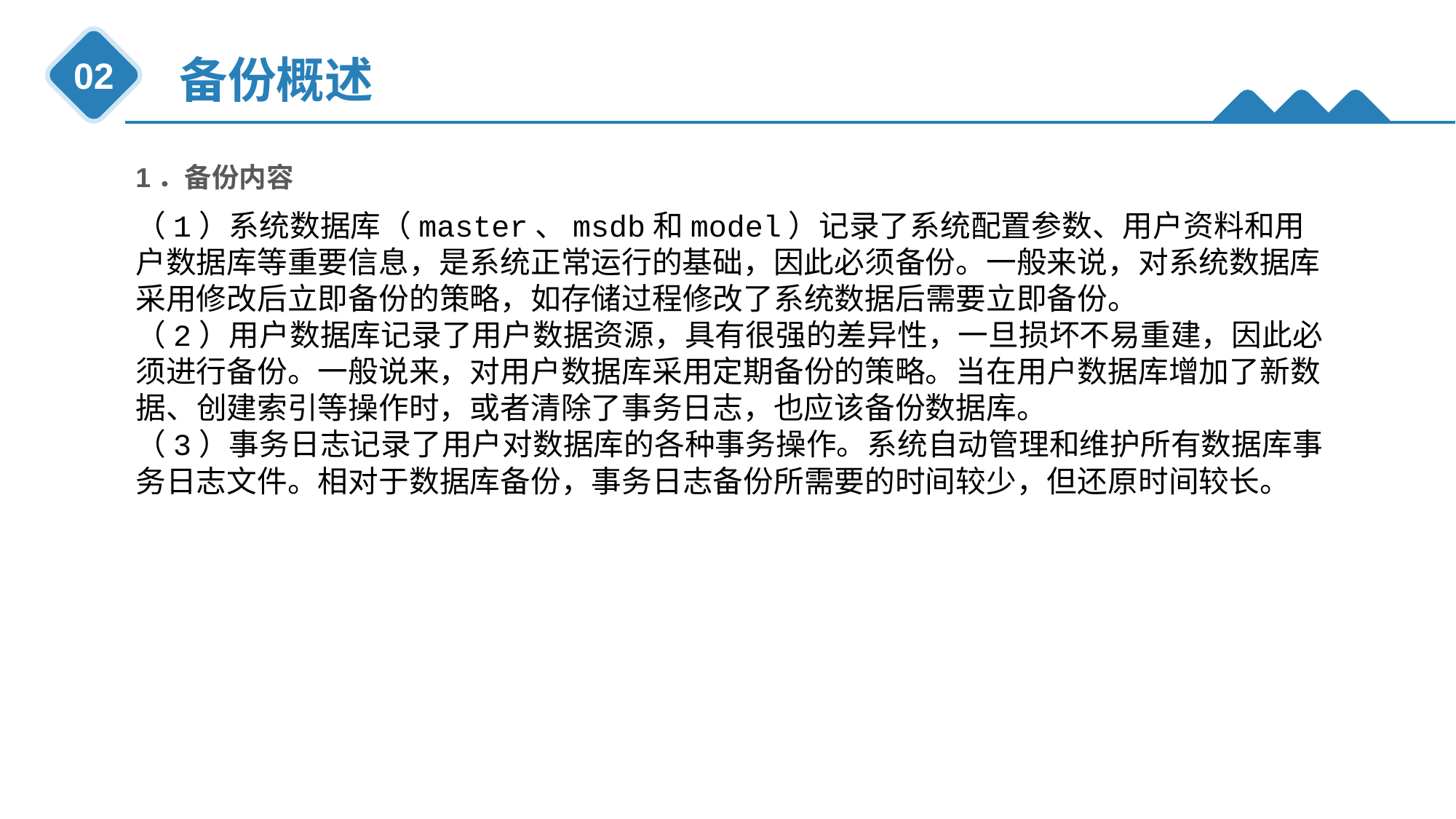

备份概述
02

1．备份内容
（1）系统数据库（master、msdb和model）记录了系统配置参数、用户资料和用户数据库等重要信息，是系统正常运行的基础，因此必须备份。一般来说，对系统数据库采用修改后立即备份的策略，如存储过程修改了系统数据后需要立即备份。
（2）用户数据库记录了用户数据资源，具有很强的差异性，一旦损坏不易重建，因此必须进行备份。一般说来，对用户数据库采用定期备份的策略。当在用户数据库增加了新数据、创建索引等操作时，或者清除了事务日志，也应该备份数据库。
（3）事务日志记录了用户对数据库的各种事务操作。系统自动管理和维护所有数据库事务日志文件。相对于数据库备份，事务日志备份所需要的时间较少，但还原时间较长。